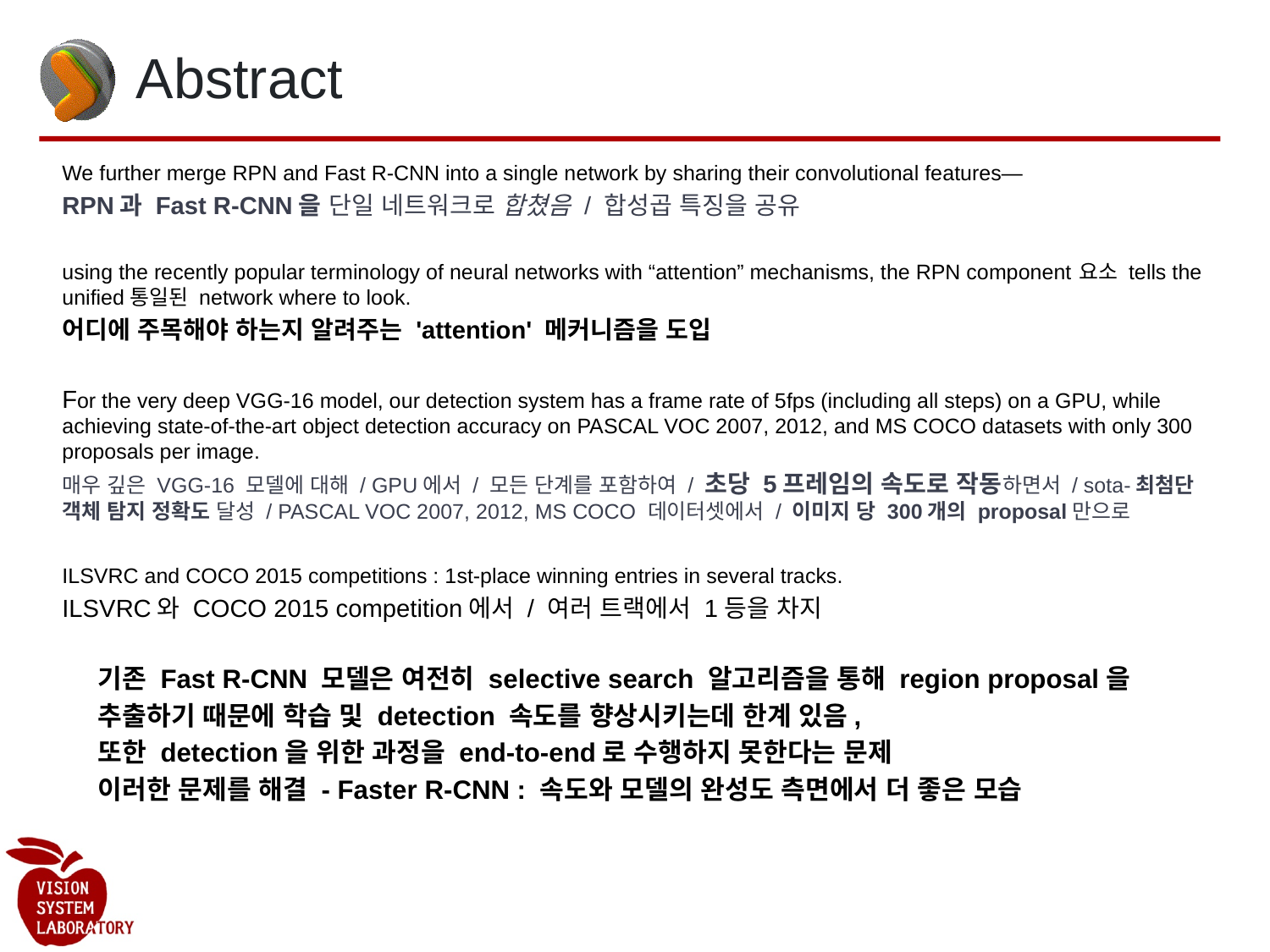

# Abstract
We further merge RPN and Fast R-CNN into a single network by sharing their convolutional features—
RPN과 Fast R-CNN을 단일 네트워크로 합쳤음 / 합성곱 특징을 공유

using the recently popular terminology of neural networks with “attention” mechanisms, the RPN component요소 tells the unified통일된 network where to look.
어디에 주목해야 하는지 알려주는 'attention' 메커니즘을 도입

For the very deep VGG-16 model, our detection system has a frame rate of 5fps (including all steps) on a GPU, while achieving state-of-the-art object detection accuracy on PASCAL VOC 2007, 2012, and MS COCO datasets with only 300 proposals per image.
매우 깊은 VGG-16 모델에 대해 / GPU에서 / 모든 단계를 포함하여 / 초당 5프레임의 속도로 작동하면서 / sota-최첨단 객체 탐지 정확도 달성 / PASCAL VOC 2007, 2012, MS COCO 데이터셋에서 / 이미지 당 300개의 proposal만으로

ILSVRC and COCO 2015 competitions : 1st-place winning entries in several tracks.
ILSVRC와 COCO 2015 competition에서 / 여러 트랙에서 1등을 차지

    기존 Fast R-CNN 모델은 여전히 selective search 알고리즘을 통해 region proposal을
    추출하기 때문에 학습 및 detection 속도를 향상시키는데 한계 있음,
    또한 detection을 위한 과정을 end-to-end로 수행하지 못한다는 문제
    이러한 문제를 해결 - Faster R-CNN : 속도와 모델의 완성도 측면에서 더 좋은 모습